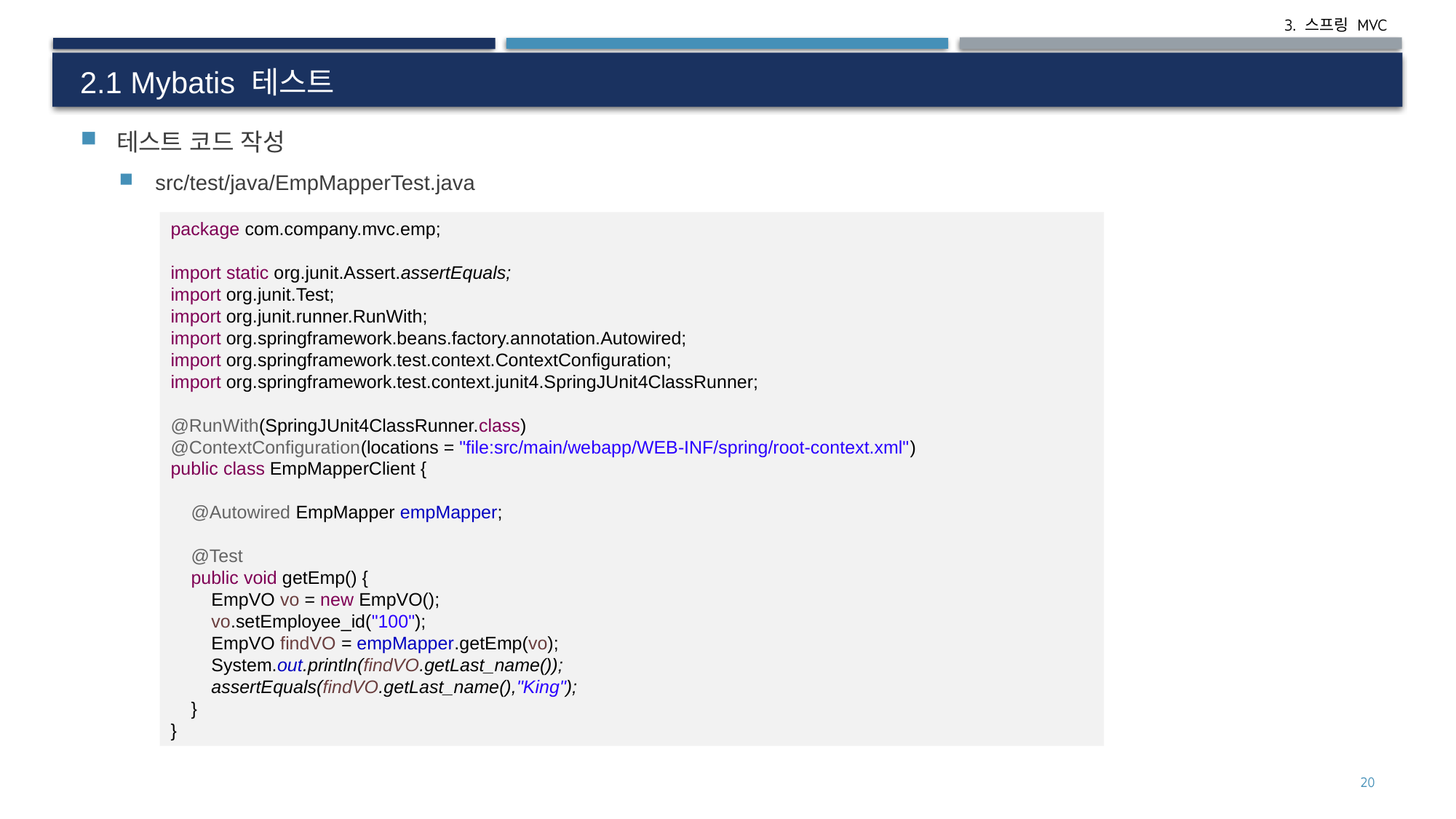

# 2.1 Mybatis 테스트
테스트 코드 작성
src/test/java/EmpMapperTest.java
package com.company.mvc.emp;

import static org.junit.Assert.assertEquals;
import org.junit.Test;
import org.junit.runner.RunWith;
import org.springframework.beans.factory.annotation.Autowired;
import org.springframework.test.context.ContextConfiguration;
import org.springframework.test.context.junit4.SpringJUnit4ClassRunner;

@RunWith(SpringJUnit4ClassRunner.class)
@ContextConfiguration(locations = "file:src/main/webapp/WEB-INF/spring/root-context.xml")
public class EmpMapperClient {

    @Autowired EmpMapper empMapper;

    @Test
    public void getEmp() {
        EmpVO vo = new EmpVO();
        vo.setEmployee_id("100");
        EmpVO findVO = empMapper.getEmp(vo);
        System.out.println(findVO.getLast_name());
        assertEquals(findVO.getLast_name(),"King");
    }
}
20